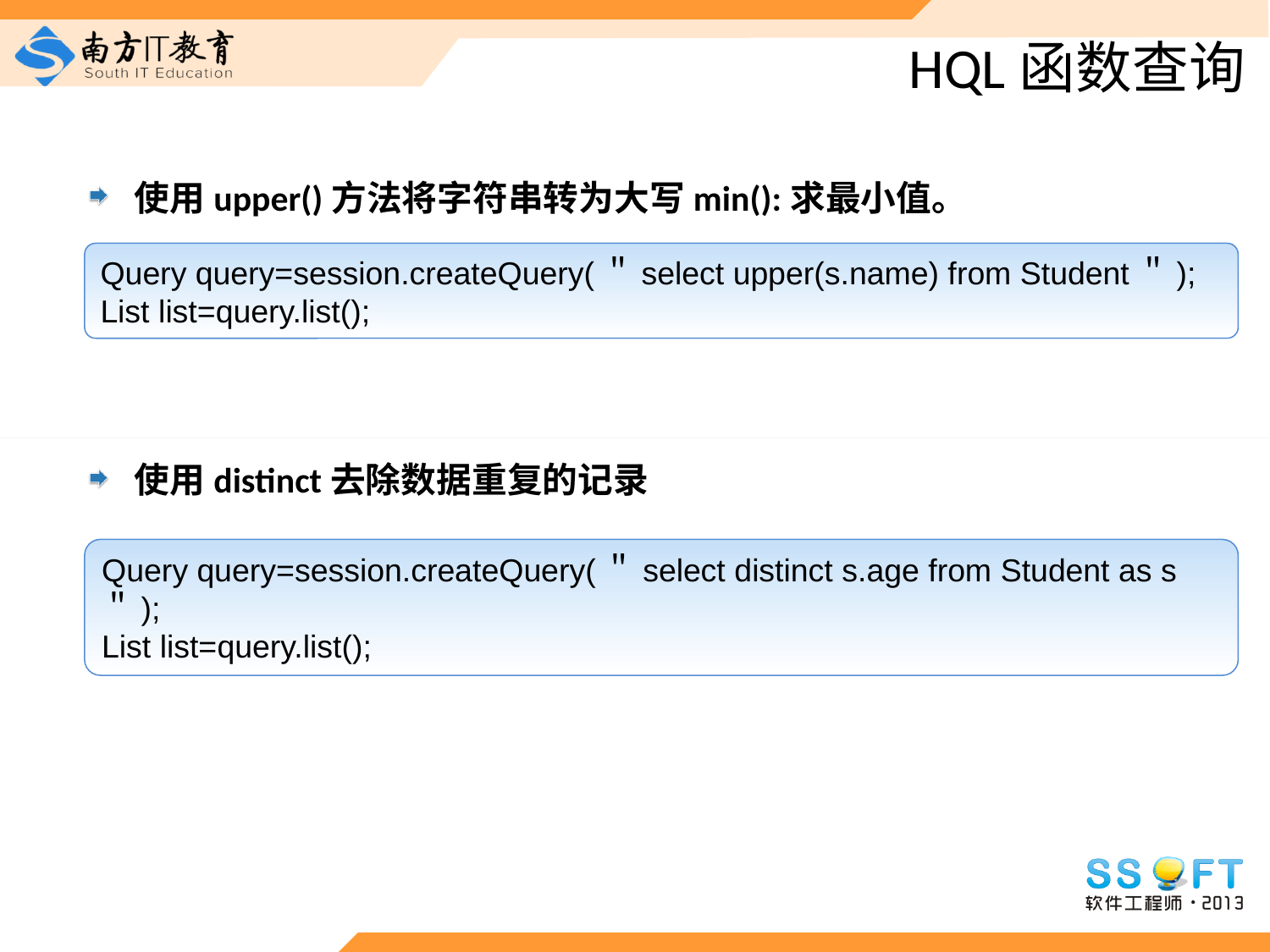

# HQL函数查询
使用upper()方法将字符串转为大写min():求最小值。

使用distinct去除数据重复的记录

Query query=session.createQuery(＂select upper(s.name) from Student＂);
List list=query.list();

Query query=session.createQuery(＂select distinct s.age from Student as s＂);
List list=query.list();